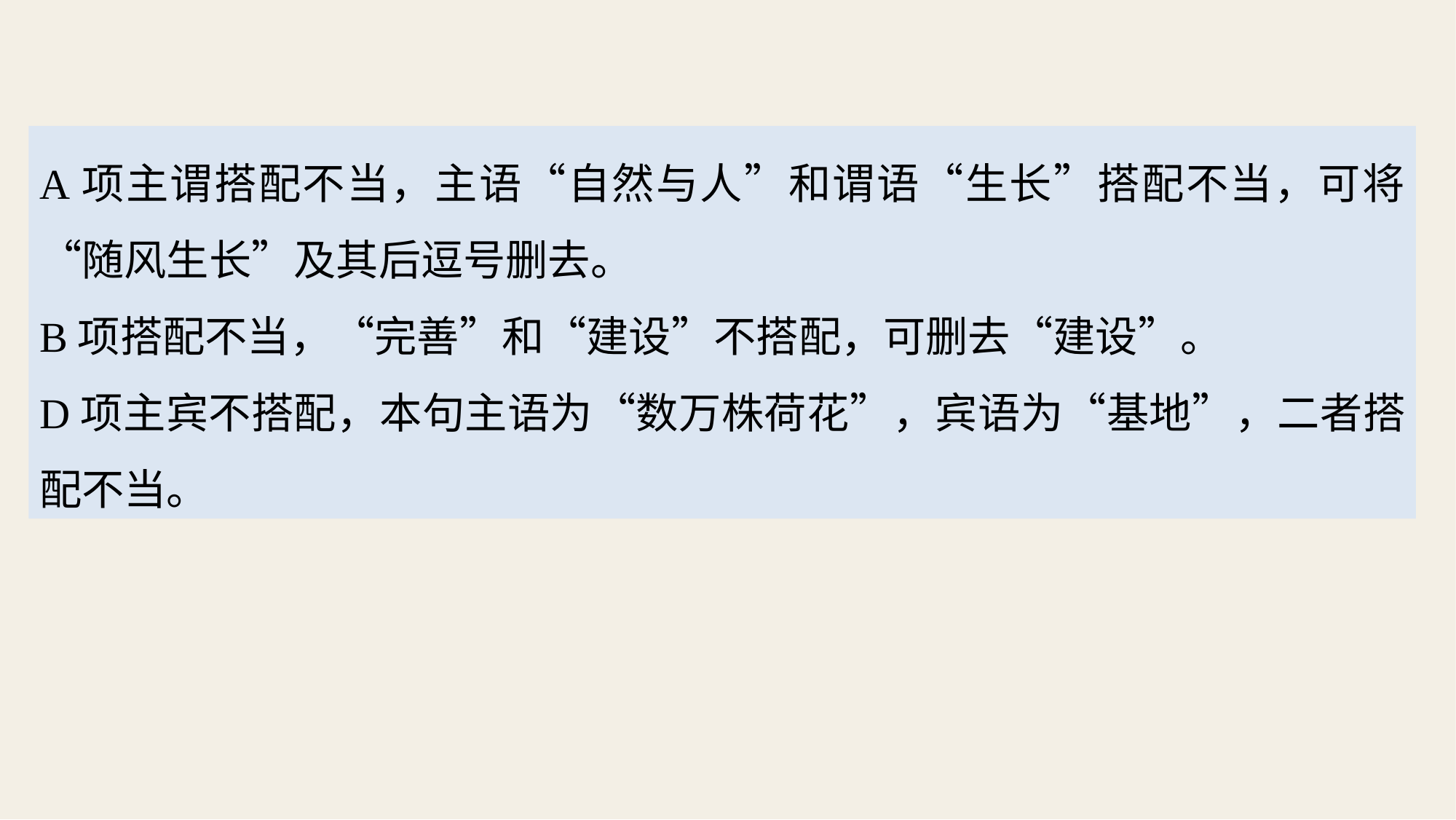

A项主谓搭配不当，主语“自然与人”和谓语“生长”搭配不当，可将“随风生长”及其后逗号删去。
B项搭配不当，“完善”和“建设”不搭配，可删去“建设”。
D项主宾不搭配，本句主语为“数万株荷花”，宾语为“基地”，二者搭配不当。